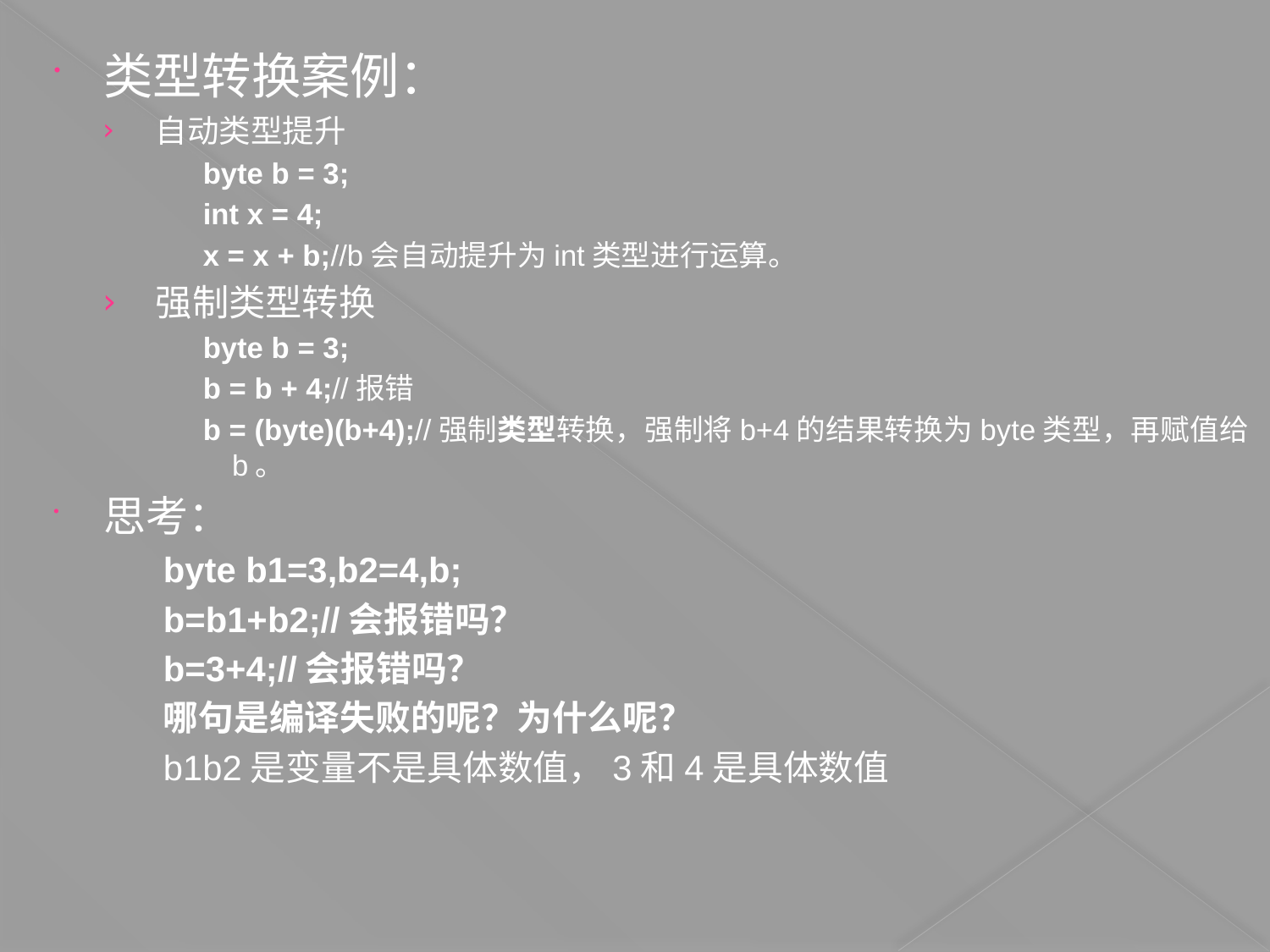

类型转换案例：
自动类型提升
byte b = 3;
int x = 4;
x = x + b;//b会自动提升为int类型进行运算。
强制类型转换
byte b = 3;
b = b + 4;//报错
b = (byte)(b+4);//强制类型转换，强制将b+4的结果转换为byte类型，再赋值给b。
思考：
byte b1=3,b2=4,b;
b=b1+b2;//会报错吗？
b=3+4;//会报错吗？
哪句是编译失败的呢？为什么呢？
b1b2是变量不是具体数值，3和4是具体数值